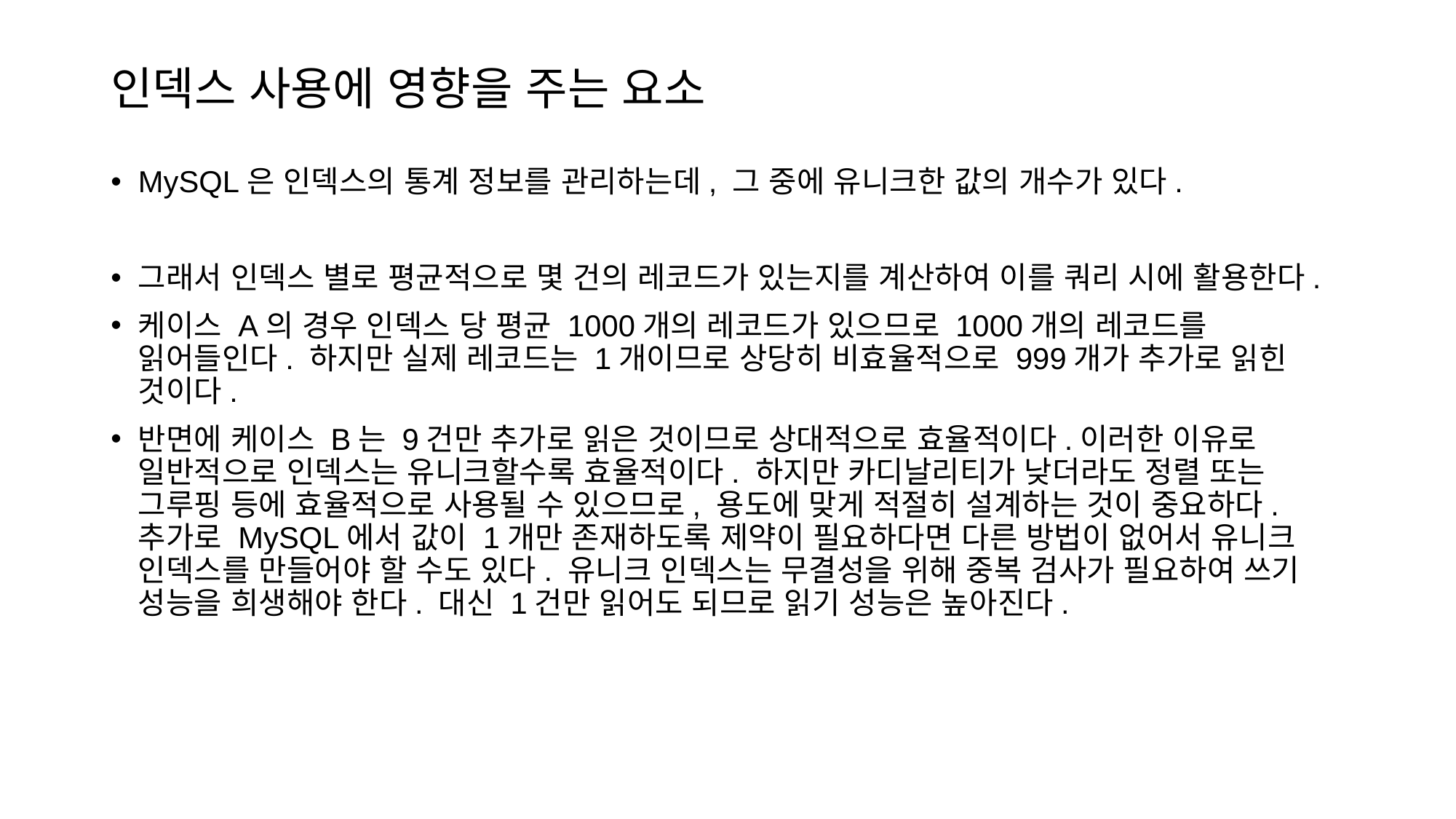

# 인덱스 사용에 영향을 주는 요소
MySQL은 인덱스의 통계 정보를 관리하는데, 그 중에 유니크한 값의 개수가 있다.

그래서 인덱스 별로 평균적으로 몇 건의 레코드가 있는지를 계산하여 이를 쿼리 시에 활용한다.
케이스 A의 경우 인덱스 당 평균 1000개의 레코드가 있으므로 1000개의 레코드를 읽어들인다. 하지만 실제 레코드는 1개이므로 상당히 비효율적으로 999개가 추가로 읽힌 것이다.
반면에 케이스 B는 9건만 추가로 읽은 것이므로 상대적으로 효율적이다.이러한 이유로 일반적으로 인덱스는 유니크할수록 효율적이다. 하지만 카디날리티가 낮더라도 정렬 또는 그루핑 등에 효율적으로 사용될 수 있으므로, 용도에 맞게 적절히 설계하는 것이 중요하다.추가로 MySQL에서 값이 1개만 존재하도록 제약이 필요하다면 다른 방법이 없어서 유니크 인덱스를 만들어야 할 수도 있다. 유니크 인덱스는 무결성을 위해 중복 검사가 필요하여 쓰기 성능을 희생해야 한다. 대신 1건만 읽어도 되므로 읽기 성능은 높아진다.